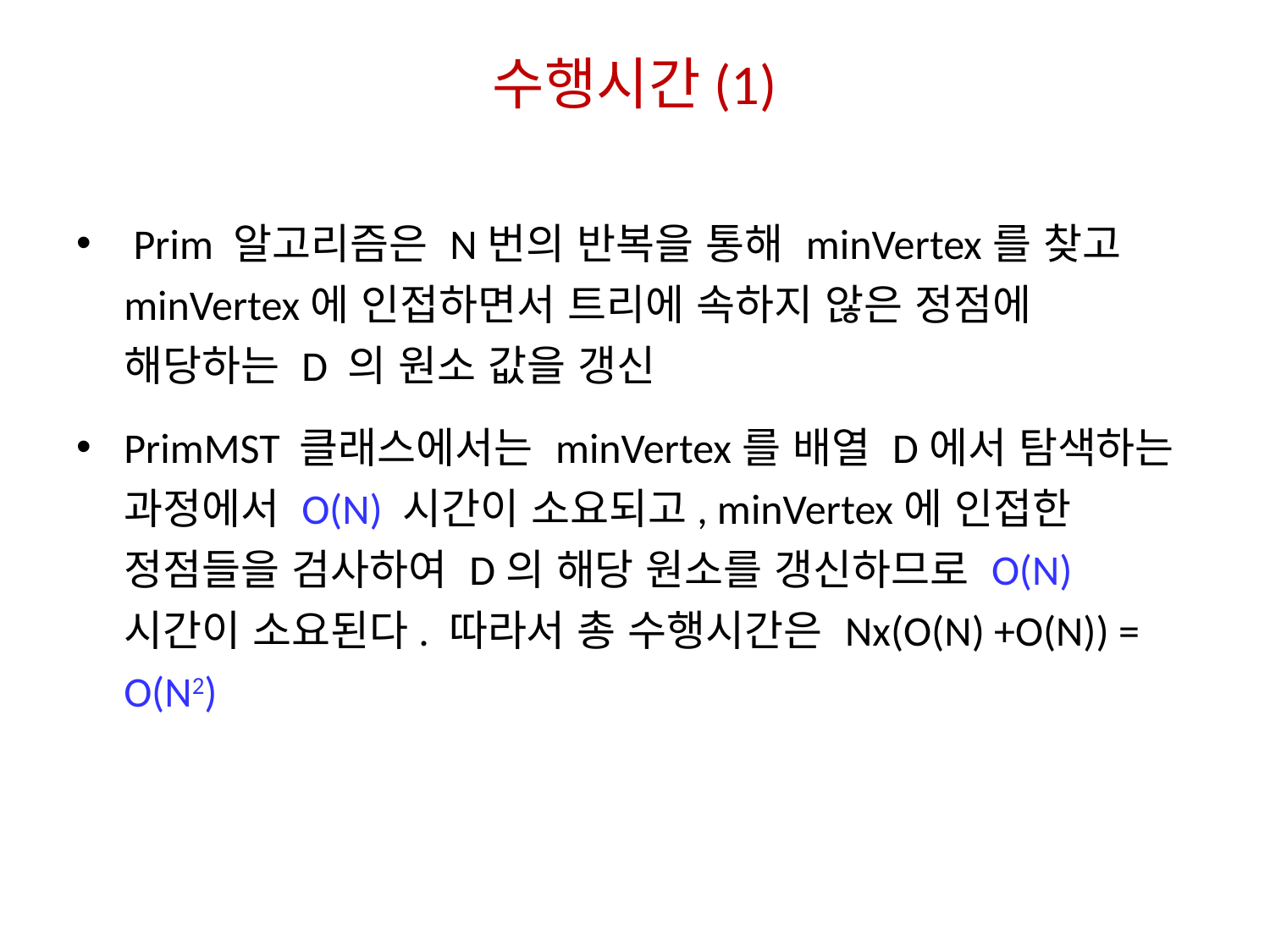

# 수행시간(1)
 Prim 알고리즘은 N번의 반복을 통해 minVertex를 찾고 minVertex에 인접하면서 트리에 속하지 않은 정점에 해당하는 D 의 원소 값을 갱신
PrimMST 클래스에서는 minVertex를 배열 D에서 탐색하는 과정에서 O(N) 시간이 소요되고, minVertex에 인접한 정점들을 검사하여 D의 해당 원소를 갱신하므로 O(N) 시간이 소요된다. 따라서 총 수행시간은 Nx(O(N) +O(N)) = O(N2)